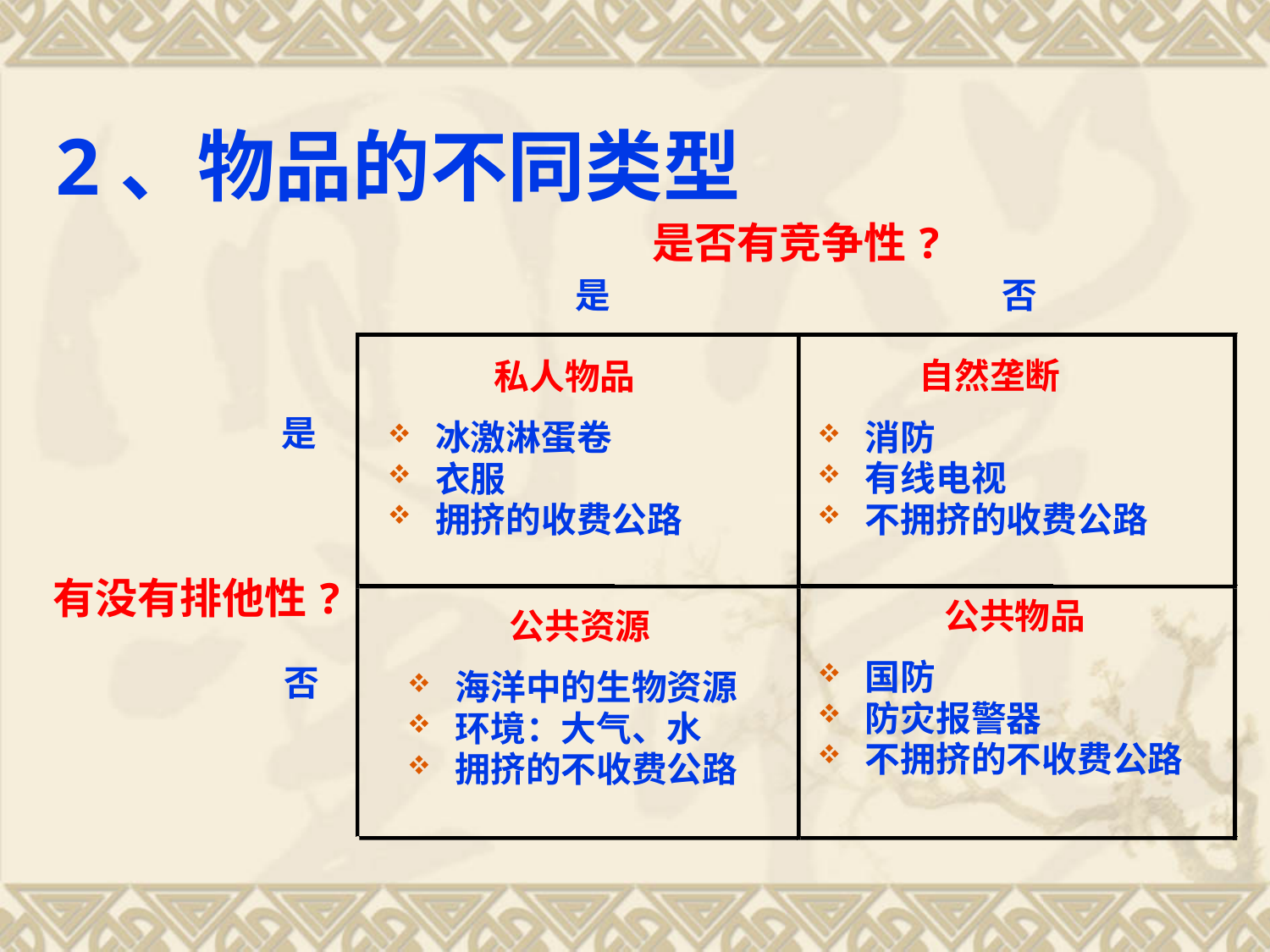

# 2、物品的不同类型
是否有竞争性?
是

否

私人物品

冰激淋蛋卷
衣服
拥挤的收费公路
自然垄断

消防
有线电视
不拥挤的收费公路

是

有没有排他性?

公共物品

国防
防灾报警器
不拥挤的不收费公路
公共资源

海洋中的生物资源
环境：大气、水
拥挤的不收费公路
否